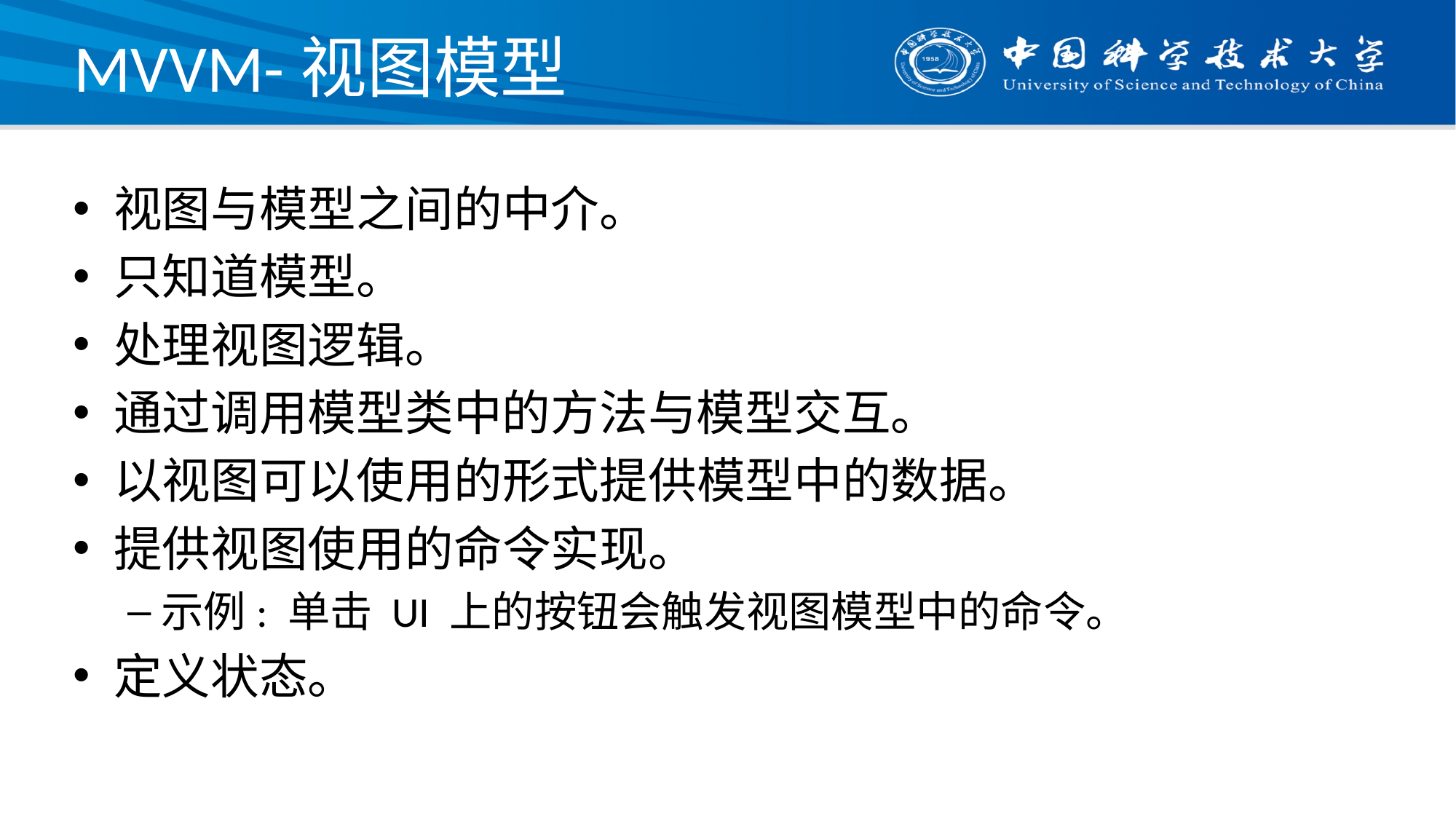

# MVVM-视图模型
视图与模型之间的中介。
只知道模型。
处理视图逻辑。
通过调用模型类中的方法与模型交互。
以视图可以使用的形式提供模型中的数据。
提供视图使用的命令实现。
示例: 单击 UI 上的按钮会触发视图模型中的命令。
定义状态。